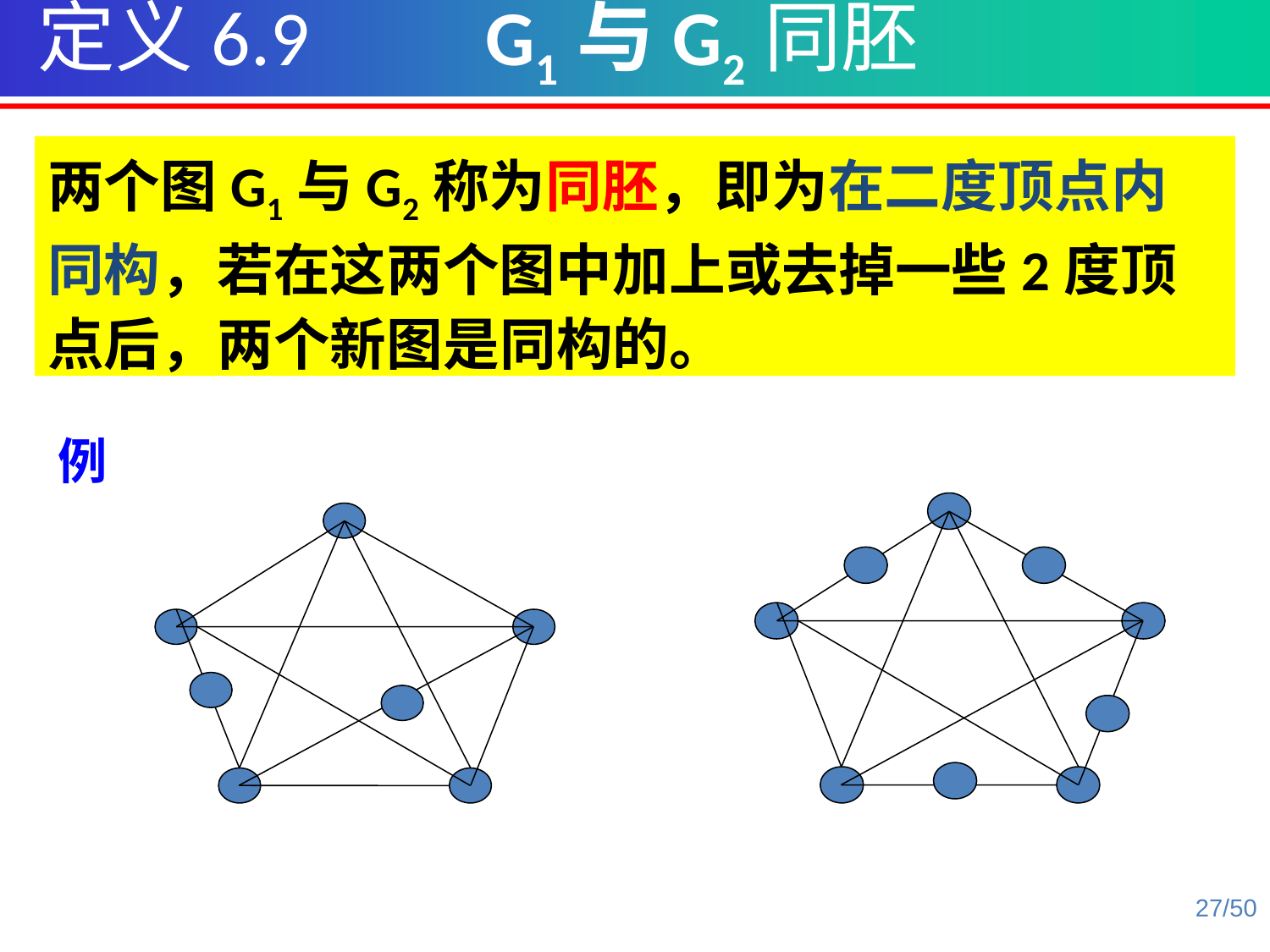

定义6.9          G1与G2同胚
两个图G1与G2称为同胚，即为在二度顶点内同构，若在这两个图中加上或去掉一些2度顶点后，两个新图是同构的。
例

27/50